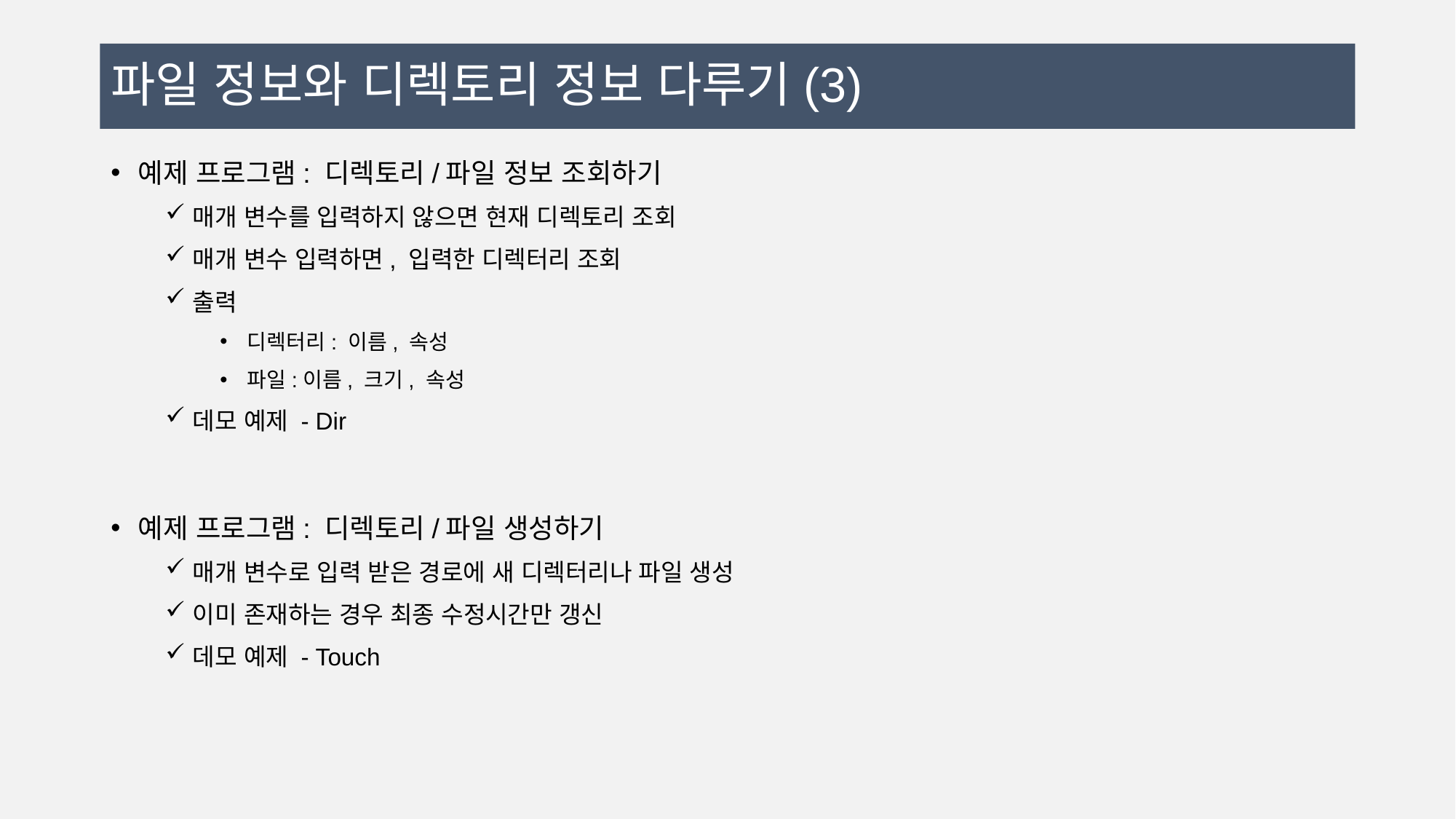

# 파일 정보와 디렉토리 정보 다루기(3)
예제 프로그램: 디렉토리/파일 정보 조회하기
매개 변수를 입력하지 않으면 현재 디렉토리 조회
매개 변수 입력하면, 입력한 디렉터리 조회
출력
디렉터리: 이름, 속성
파일:이름, 크기, 속성
데모 예제 - Dir

예제 프로그램: 디렉토리/파일 생성하기
매개 변수로 입력 받은 경로에 새 디렉터리나 파일 생성
이미 존재하는 경우 최종 수정시간만 갱신
데모 예제 - Touch